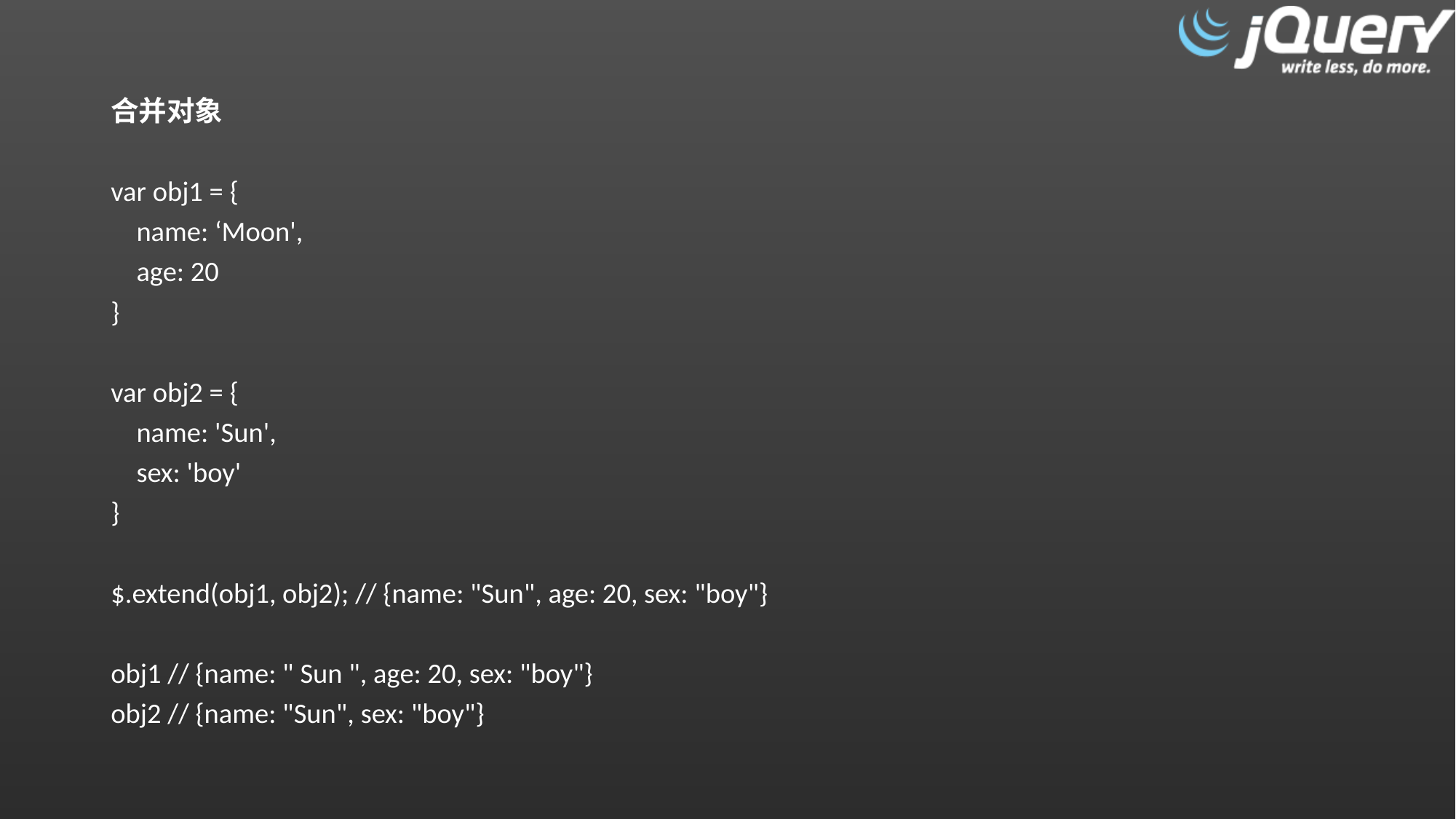

合并对象

var obj1 = {
    name: ‘Moon',
    age: 20
}

var obj2 = {
    name: 'Sun',
    sex: 'boy'
}

$.extend(obj1, obj2); // {name: "Sun", age: 20, sex: "boy"}

obj1 // {name: " Sun ", age: 20, sex: "boy"}
obj2 // {name: "Sun", sex: "boy"}